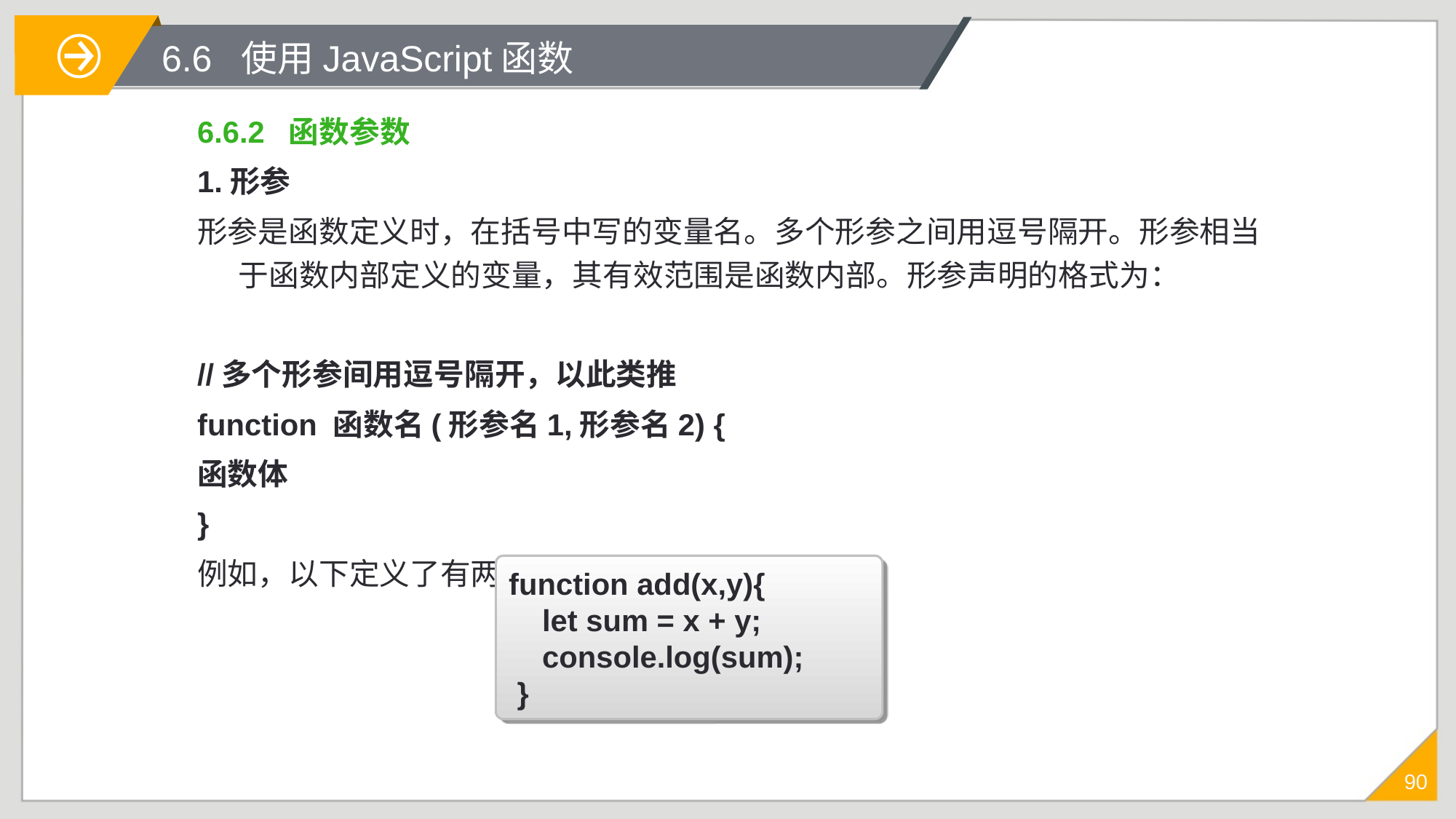

# 6.6  使用JavaScript函数
6.6.2  函数参数
1.形参
形参是函数定义时，在括号中写的变量名。多个形参之间用逗号隔开。形参相当于函数内部定义的变量，其有效范围是函数内部。形参声明的格式为：

//多个形参间用逗号隔开，以此类推
function 函数名(形参名1,形参名2) {
函数体
}
例如，以下定义了有两个形参的加法函数：

function add(x,y){
    let sum = x + y;
    console.log(sum);
 }